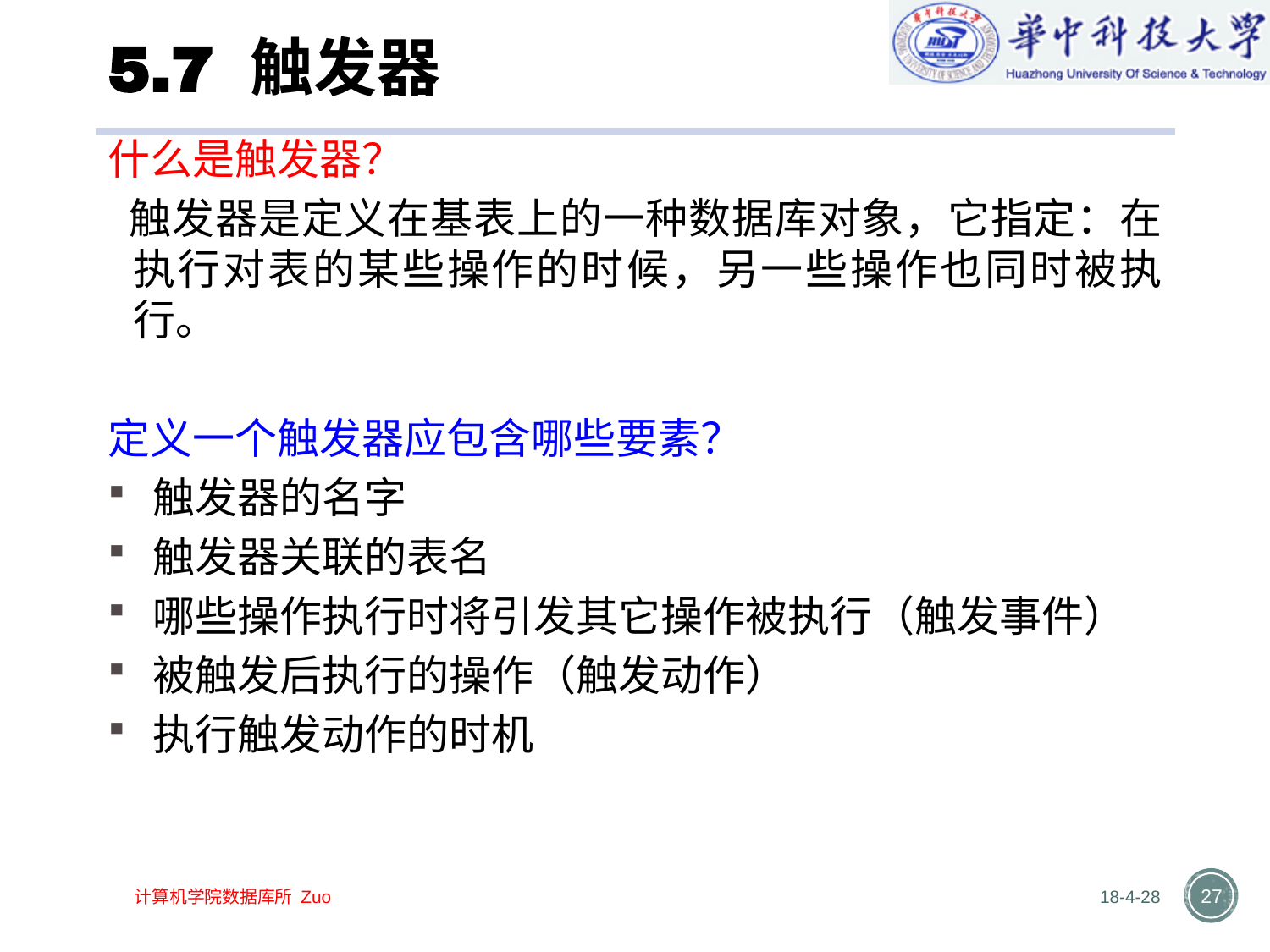

# 5.7 触发器
什么是触发器？
 触发器是定义在基表上的一种数据库对象，它指定：在执行对表的某些操作的时候，另一些操作也同时被执行。

定义一个触发器应包含哪些要素？
 触发器的名字
 触发器关联的表名
 哪些操作执行时将引发其它操作被执行（触发事件）
 被触发后执行的操作（触发动作）
 执行触发动作的时机

18-4-28
27